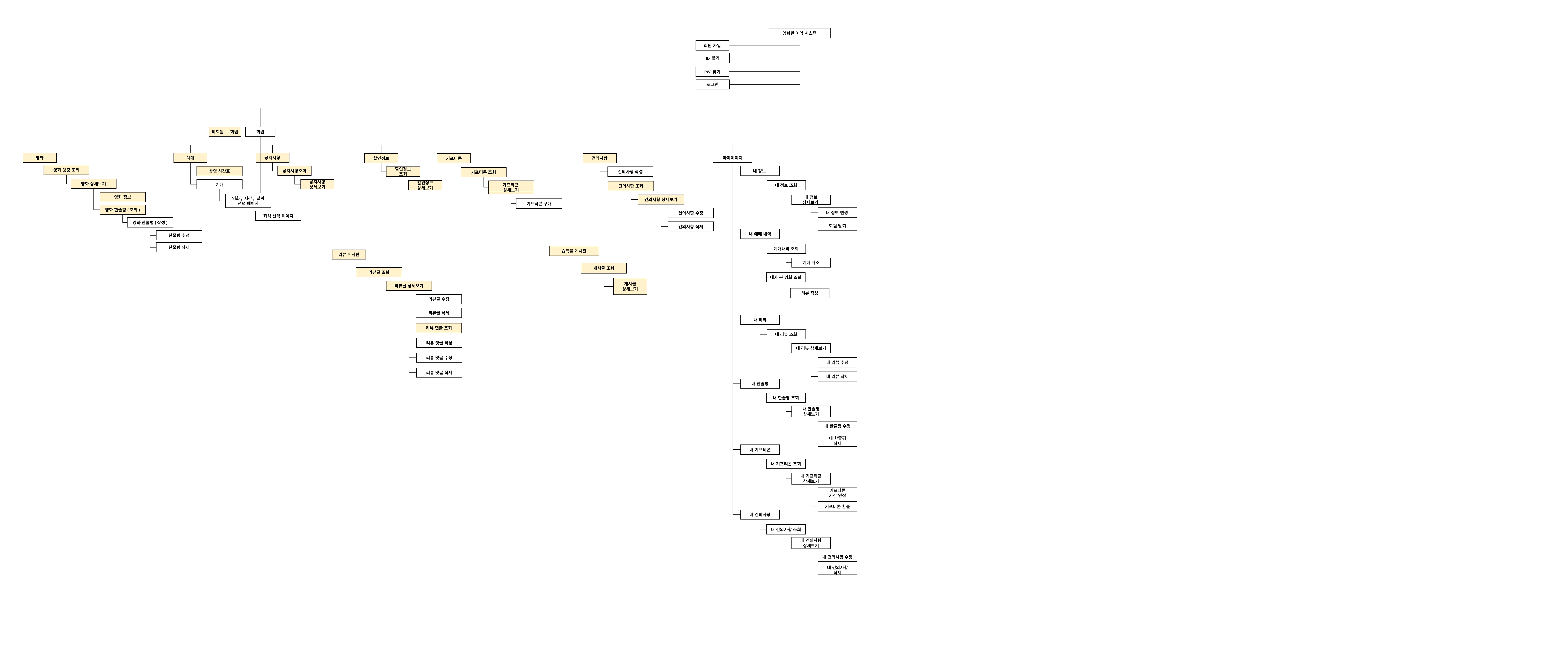

영화관 예약 시스템
회원 가입
ID 찾기
PW 찾기
로그인
비회원 + 회원
회원
공지사항
영화
마이페이지
예매
건의사항
할인정보
기프티콘
영화 랭킹 조회
공지사항조회
내 정보
상영 시간표
할인정보
조회
건의사항 작성
기프티콘 조회
영화 상세보기
공지사항 상세보기
예매
할인정보
상세보기
내 정보 조회
기프티콘
상세보기
건의사항 조회
영화 정보
영화, 시간, 날짜
선택 페이지
건의사항 상세보기
내 정보
상세보기
기프티콘 구매
영화 한줄평(조회)
내 정보 변경
건의사항 수정
좌석 선택 페이지
영화 한줄평(작성)
회원 탈퇴
건의사항 삭제
내 예매 내역
한줄평 수정
한줄평 삭제
예매내역 조회
습득물 게시판
리뷰 게시판
예매 취소
게시글 조회
리뷰글 조회
내가 본 영화 조회
게시글
상세보기
리뷰글 상세보기
리뷰 작성
리뷰글 수정
리뷰글 삭제
내 리뷰
리뷰 댓글 조회
내 리뷰 조회
리뷰 댓글 작성
내 리뷰 상세보기
리뷰 댓글 수정
내 리뷰 수정
리뷰 댓글 삭제
내 리뷰 삭제
내 한줄평
내 한줄평 조회
내 한줄평 상세보기
내 한줄평 수정
내 한줄평
삭제
내 기프티콘
내 기프티콘 조회
내 기프티콘 상세보기
기프티콘
기간 연장
기프티콘 환불
내 건의사항
내 건의사항 조회
내 건의사항 상세보기
내 건의사항 수정
내 건의사항
삭제